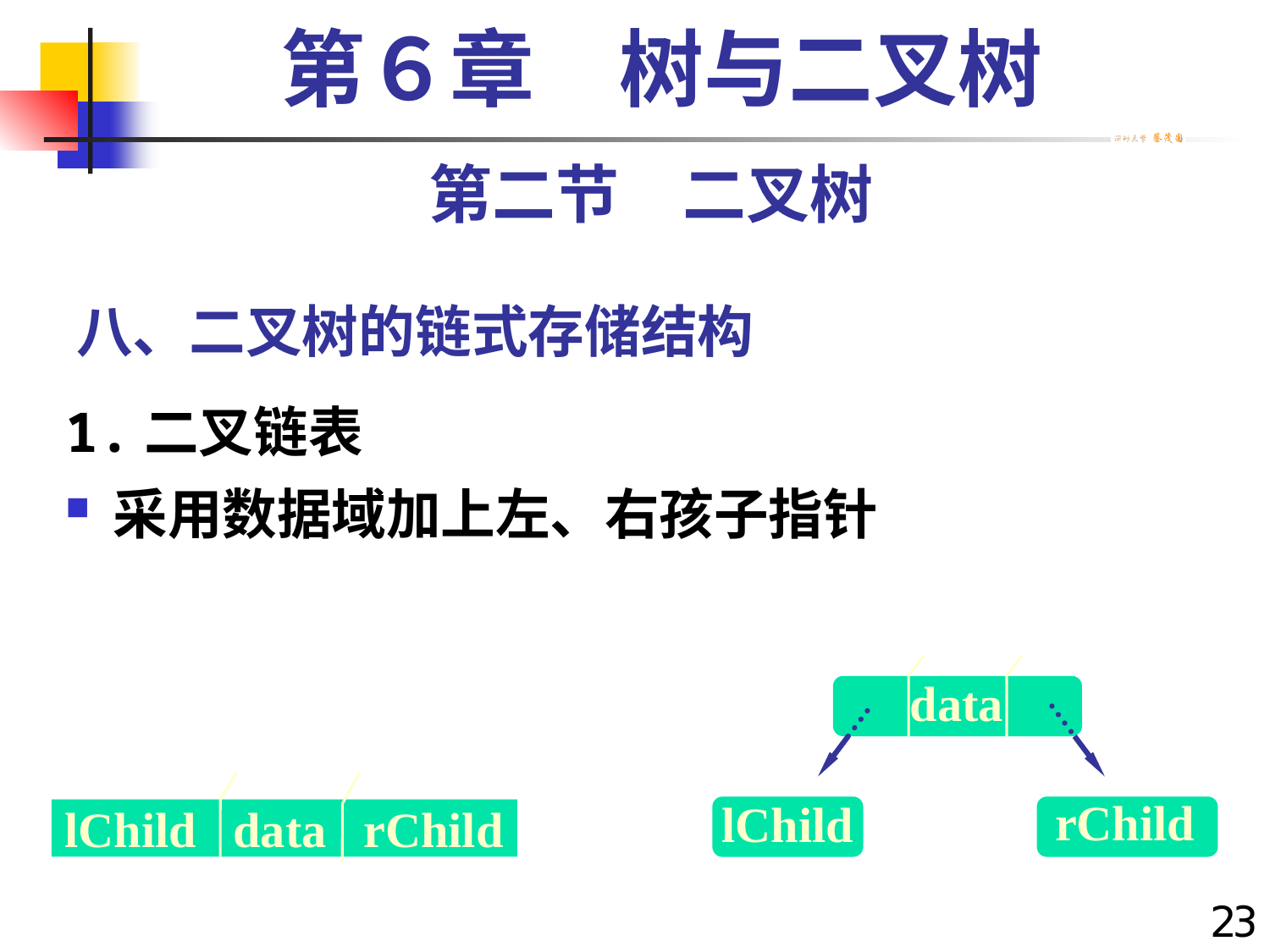

第６章　树与二叉树
第二节　二叉树
# 八、二叉树的链式存储结构
1.二叉链表
采用数据域加上左、右孩子指针

data

rChild
lChild

lChild   data   rChild

23